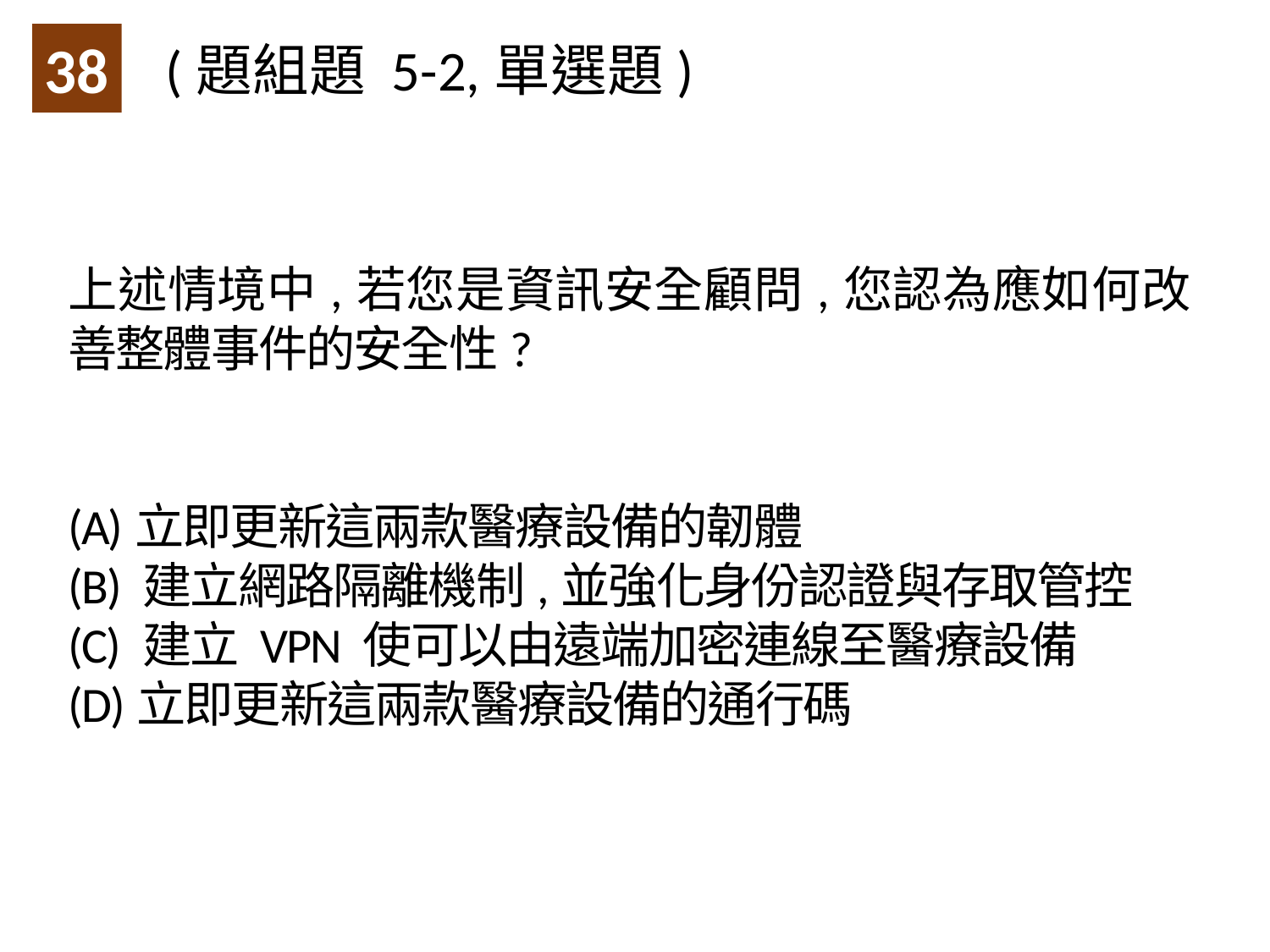

38
(題組題 5-2,單選題)
上述情境中,若您是資訊安全顧問,您認為應如何改善整體事件的安全性?

(A)立即更新這兩款醫療設備的韌體
(B) 建立網路隔離機制,並強化身份認證與存取管控
(C) 建立 VPN 使可以由遠端加密連線至醫療設備
(D)立即更新這兩款醫療設備的通行碼